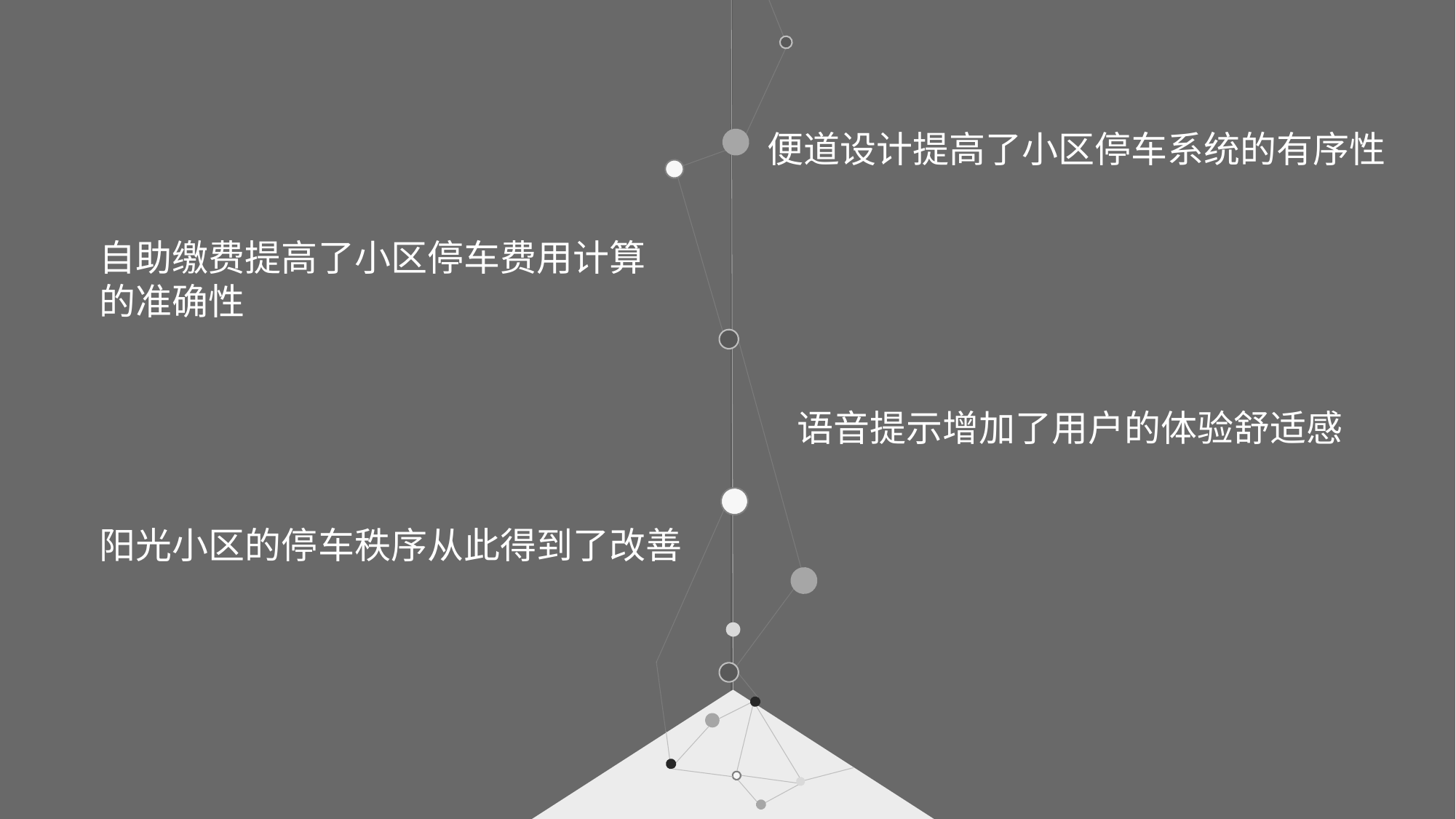

便道设计提高了小区停车系统的有序性

自助缴费提高了小区停车费用计算的准确性

语音提示增加了用户的体验舒适感

阳光小区的停车秩序从此得到了改善